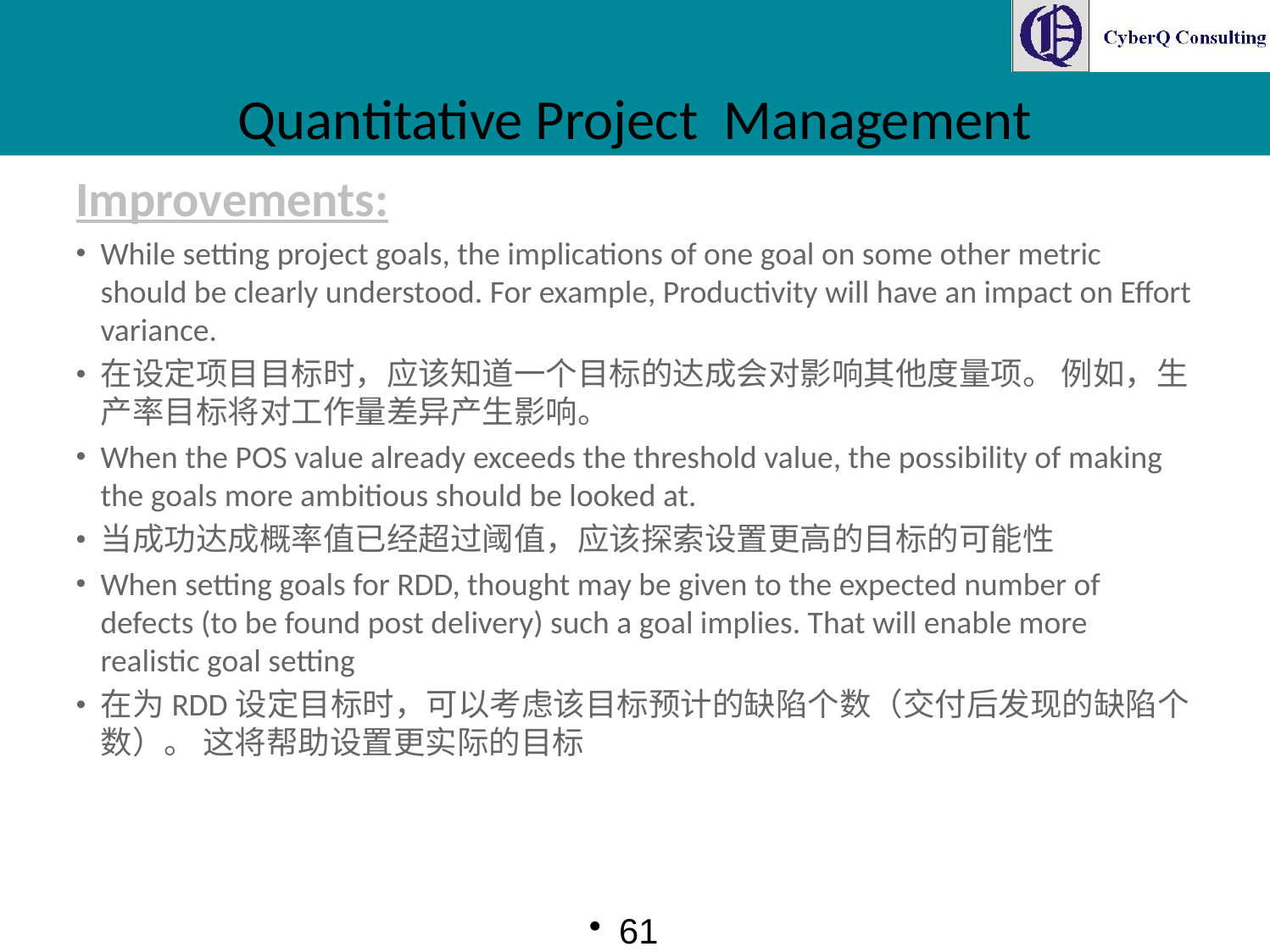

# Quantitative Project  Management
Improvements:
While setting project goals, the implications of one goal on some other metric should be clearly understood. For example, Productivity will have an impact on Effort variance.
在设定项目目标时，应该知道一个目标的达成会对影响其他度量项。 例如，生产率目标将对工作量差异产生影响。
When the POS value already exceeds the threshold value, the possibility of making the goals more ambitious should be looked at.
当成功达成概率值已经超过阈值，应该探索设置更高的目标的可能性
When setting goals for RDD, thought may be given to the expected number of defects (to be found post delivery) such a goal implies. That will enable more realistic goal setting
在为RDD设定目标时，可以考虑该目标预计的缺陷个数（交付后发现的缺陷个数）。 这将帮助设置更实际的目标

61